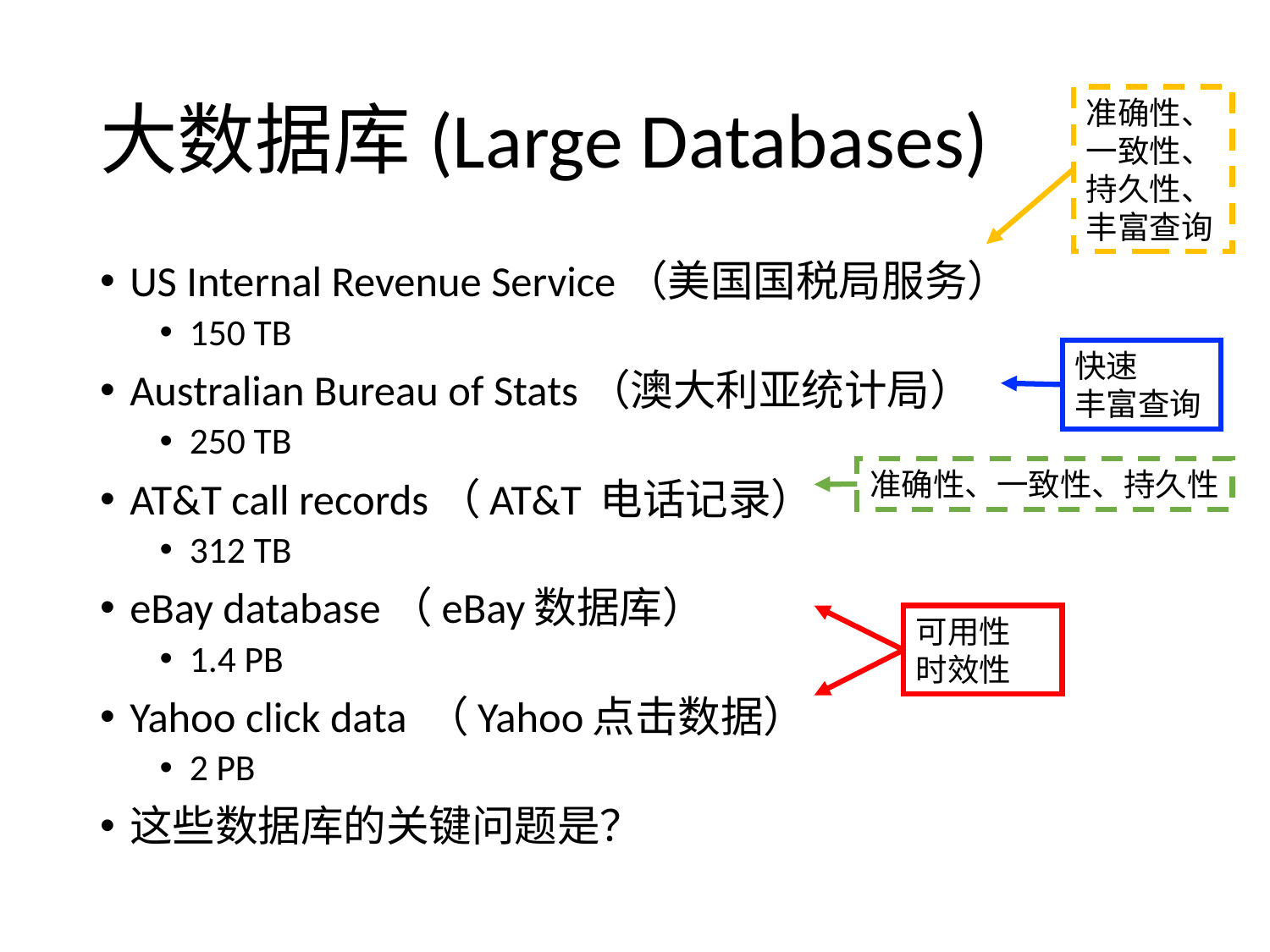

# 大数据库(Large Databases)
准确性、一致性、持久性、丰富查询
US Internal Revenue Service（美国国税局服务）
150 TB
Australian Bureau of Stats（澳大利亚统计局）
250 TB
AT&T call records（AT&T 电话记录）
312 TB
eBay database（eBay数据库）
1.4 PB
Yahoo click data （Yahoo点击数据）
2 PB
这些数据库的关键问题是？
快速
丰富查询
准确性、一致性、持久性
可用性
时效性